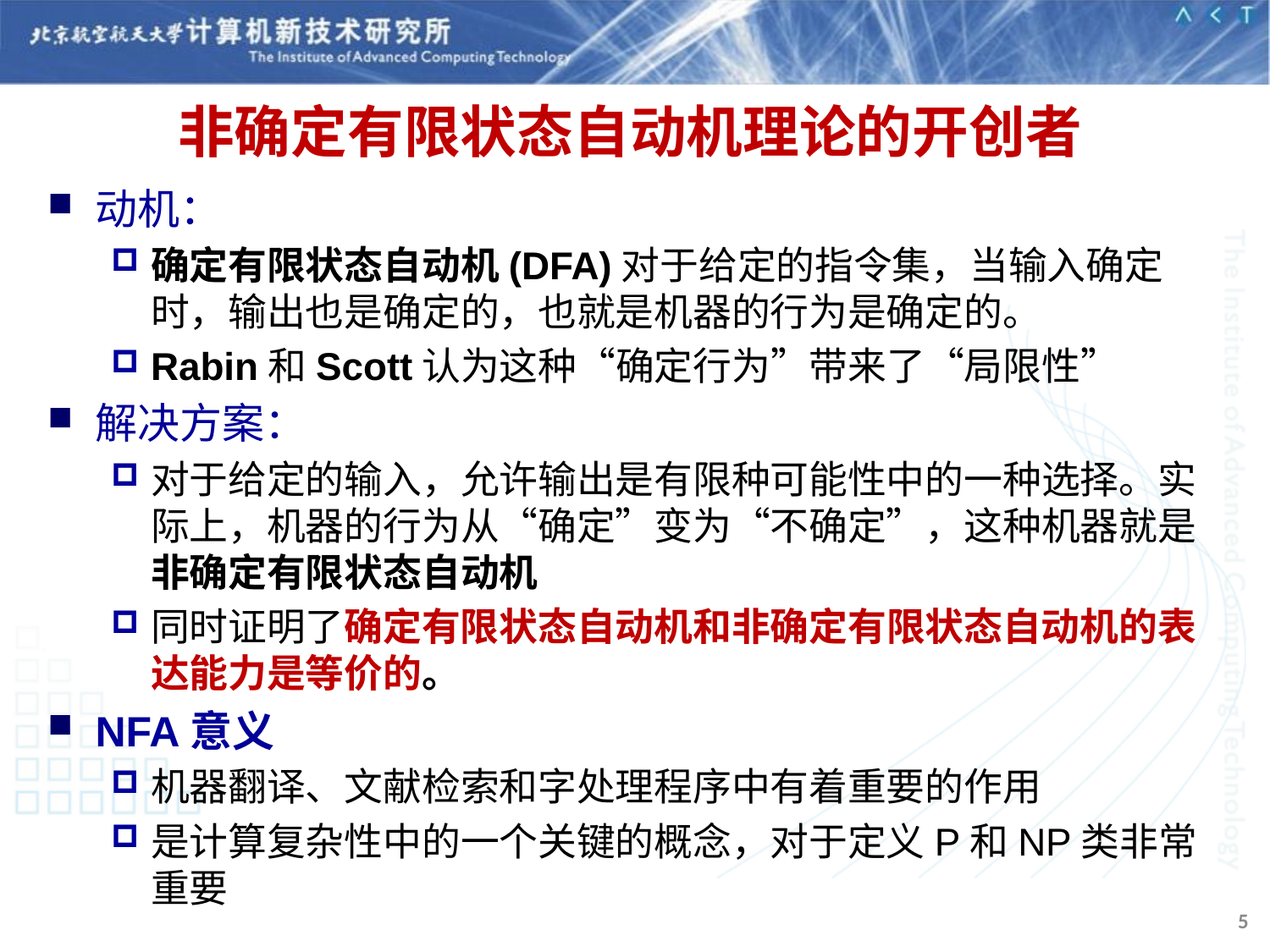

# 非确定有限状态自动机理论的开创者
动机：
确定有限状态自动机(DFA)对于给定的指令集，当输入确定时，输出也是确定的，也就是机器的行为是确定的。
Rabin和Scott认为这种“确定行为”带来了“局限性”
解决方案：
对于给定的输入，允许输出是有限种可能性中的一种选择。实际上，机器的行为从“确定”变为“不确定”，这种机器就是非确定有限状态自动机
同时证明了确定有限状态自动机和非确定有限状态自动机的表达能力是等价的。
NFA意义
机器翻译、文献检索和字处理程序中有着重要的作用
是计算复杂性中的一个关键的概念，对于定义P和NP类非常重要

5